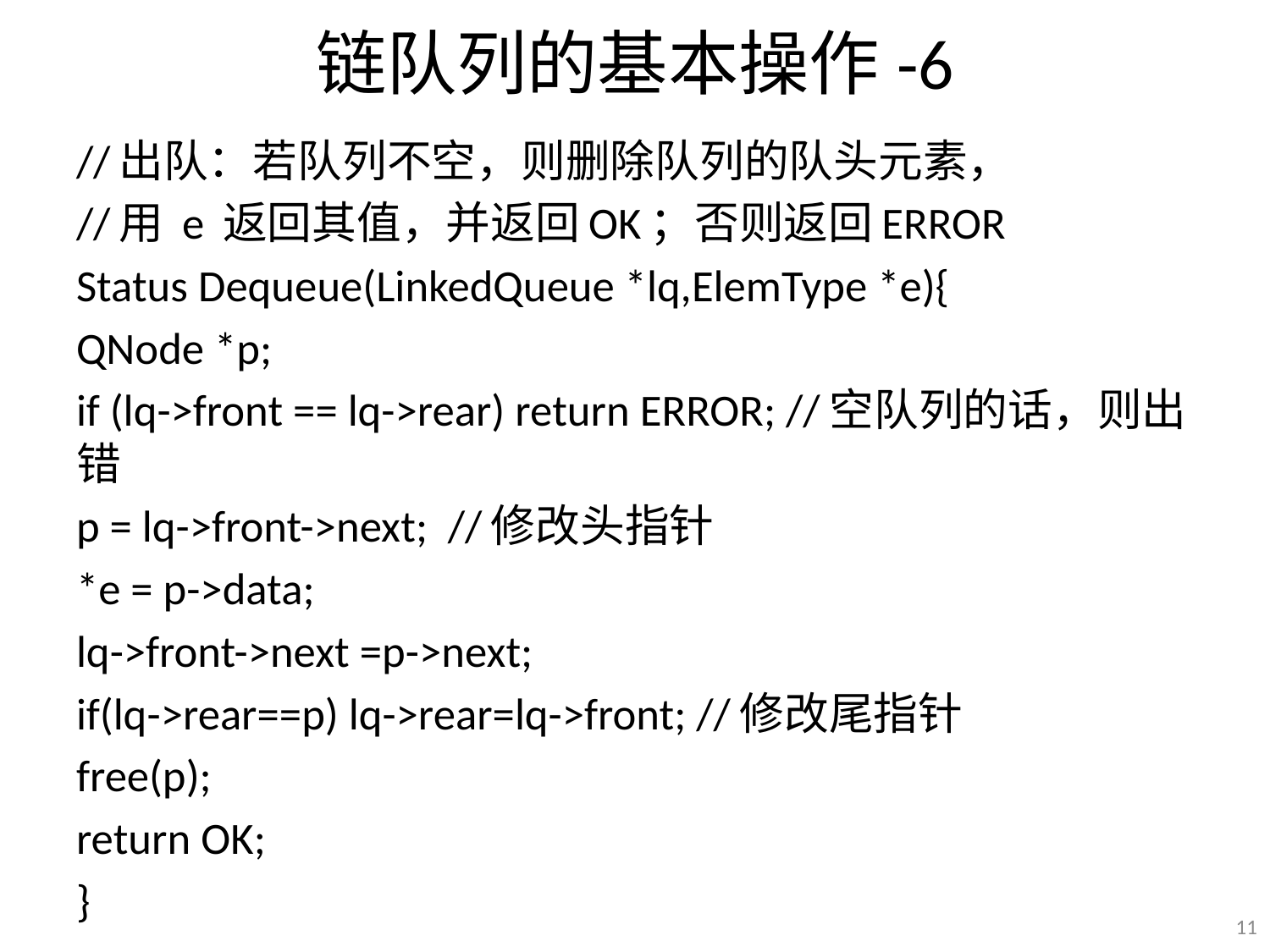

# 链队列的基本操作-6
//出队：若队列不空，则删除队列的队头元素，
//用 e 返回其值，并返回OK；否则返回ERROR
Status Dequeue(LinkedQueue *lq,ElemType *e){
QNode *p;
if (lq->front == lq->rear) return ERROR; //空队列的话，则出错
p = lq->front->next;  //修改头指针
*e = p->data;
lq->front->next =p->next;
if(lq->rear==p) lq->rear=lq->front; //修改尾指针
free(p);
return OK;
}

11